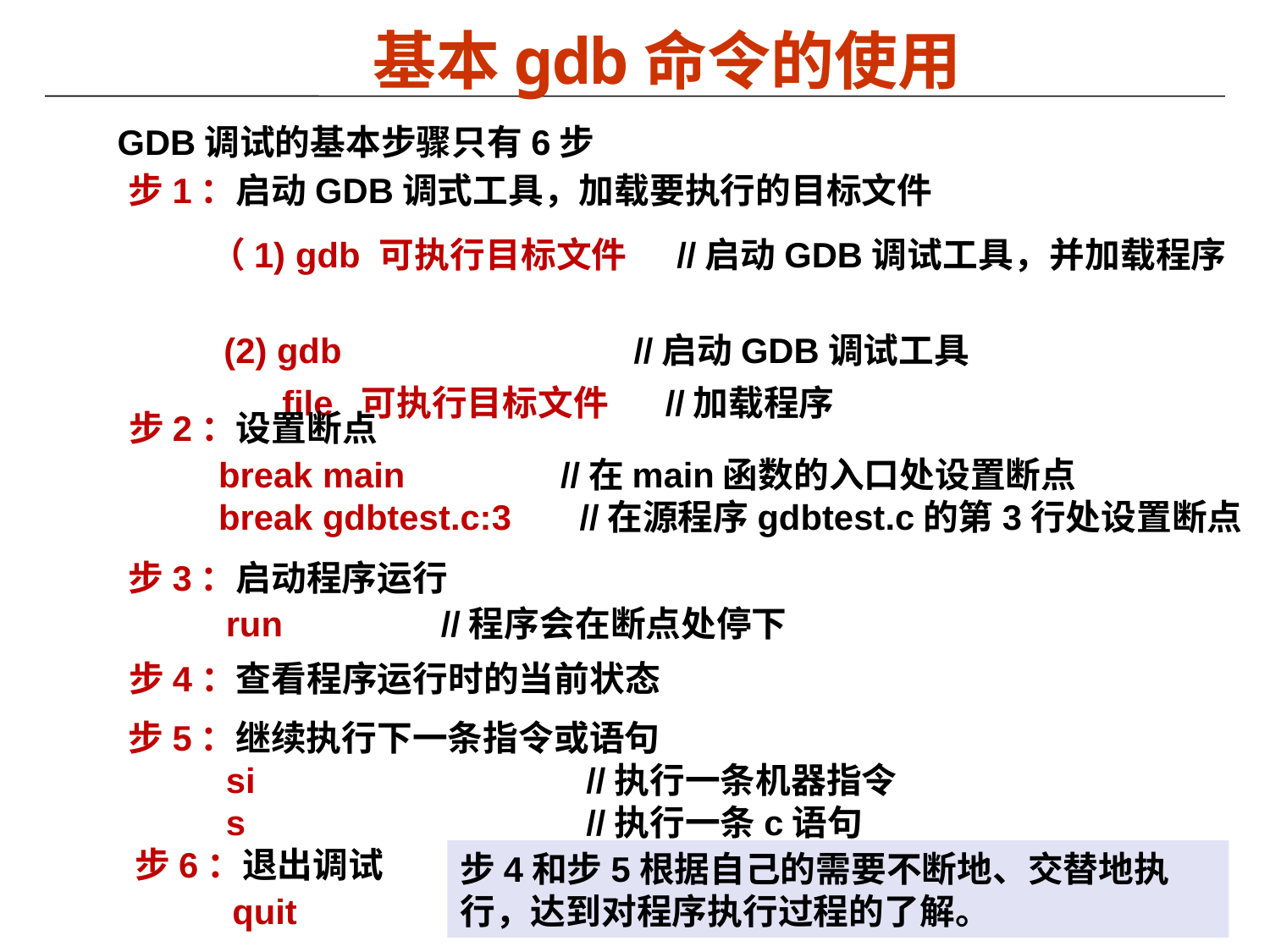

基本gdb命令的使用
GDB调试的基本步骤只有6步
步1：启动GDB调式工具，加载要执行的目标文件
  （1) gdb 可执行目标文件     //启动GDB调试工具，并加载程序
    (2) gdb                              //启动GDB调试工具
          file  可执行目标文件      //加载程序
步2：设置断点
          break main   	      //在main函数的入口处设置断点
          break gdbtest.c:3       //在源程序gdbtest.c的第3行处设置断点
步3：启动程序运行
          run          	      //程序会在断点处停下
步4：查看程序运行时的当前状态
步5：继续执行下一条指令或语句
          si                                  //执行一条机器指令
          s                                   //执行一条c语句
步6：退出调试
          quit
步4和步5根据自己的需要不断地、交替地执行，达到对程序执行过程的了解。